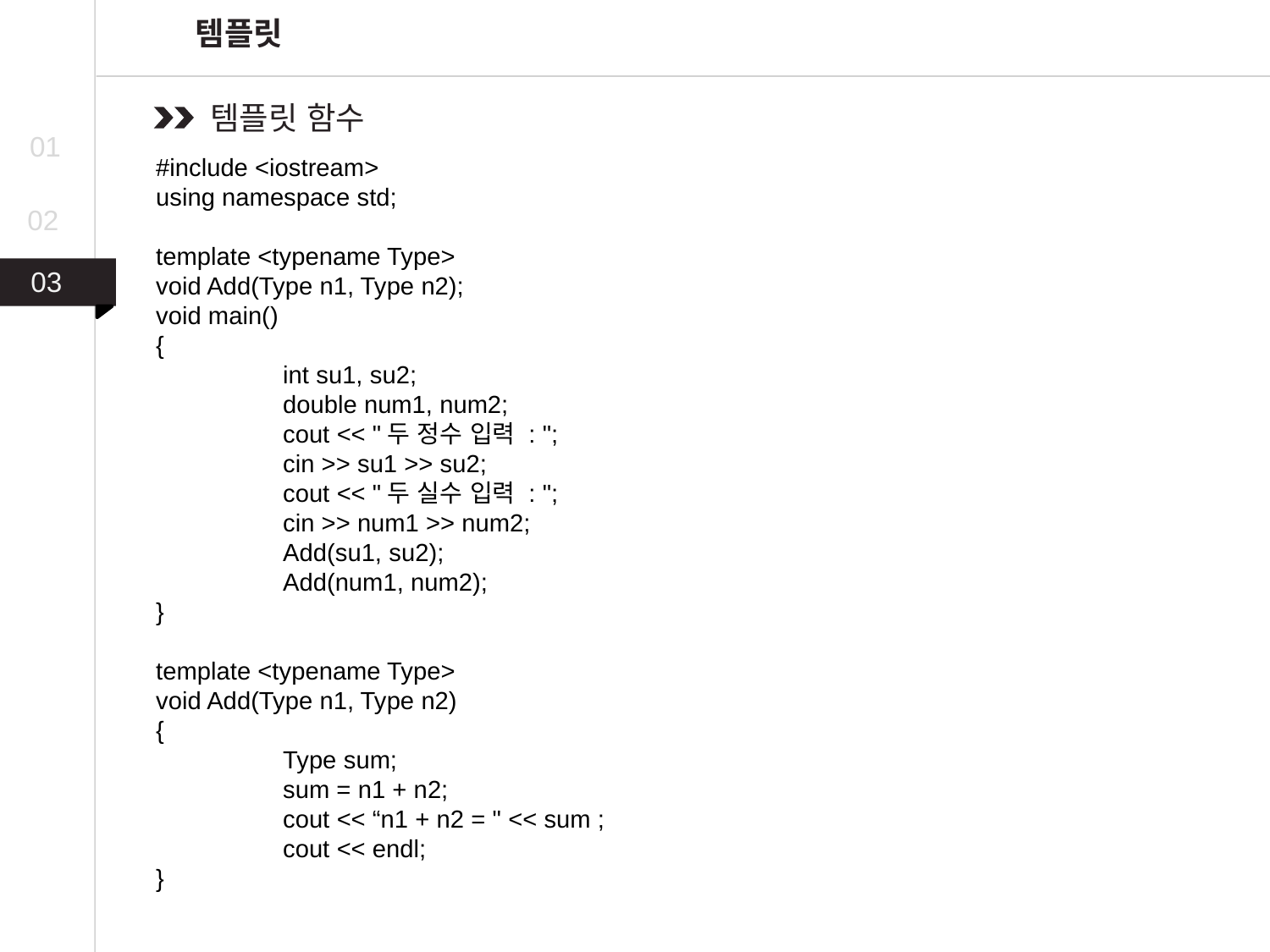

템플릿
템플릿 함수

01
#include <iostream>
using namespace std;

template <typename Type>
void Add(Type n1, Type n2);
void main()
{
	int su1, su2;
	double num1, num2;
	cout << "두 정수 입력 : ";
	cin >> su1 >> su2;
	cout << "두 실수 입력 : ";
	cin >> num1 >> num2;
	Add(su1, su2);
	Add(num1, num2);
}

template <typename Type>
void Add(Type n1, Type n2)
{
	Type sum;
	sum = n1 + n2;
	cout << “n1 + n2 = " << sum ;
	cout << endl;
}
02
03

03
02